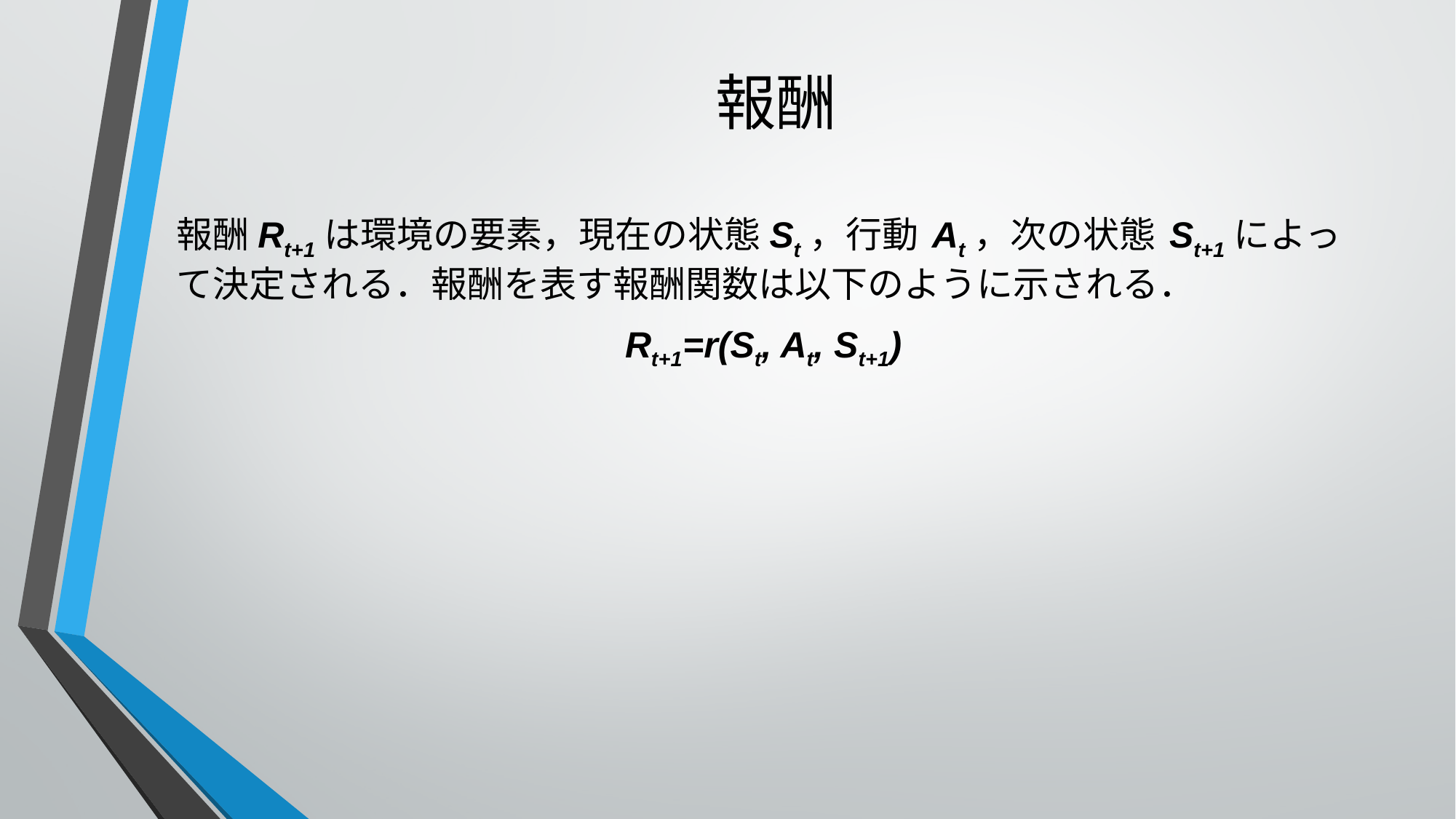

# 報酬
報酬Rt+1は環境の要素，現在の状態St，行動 At，次の状態 St+1によって決定される．報酬を表す報酬関数は以下のように示される．
Rt+1=r(St, At, St+1)